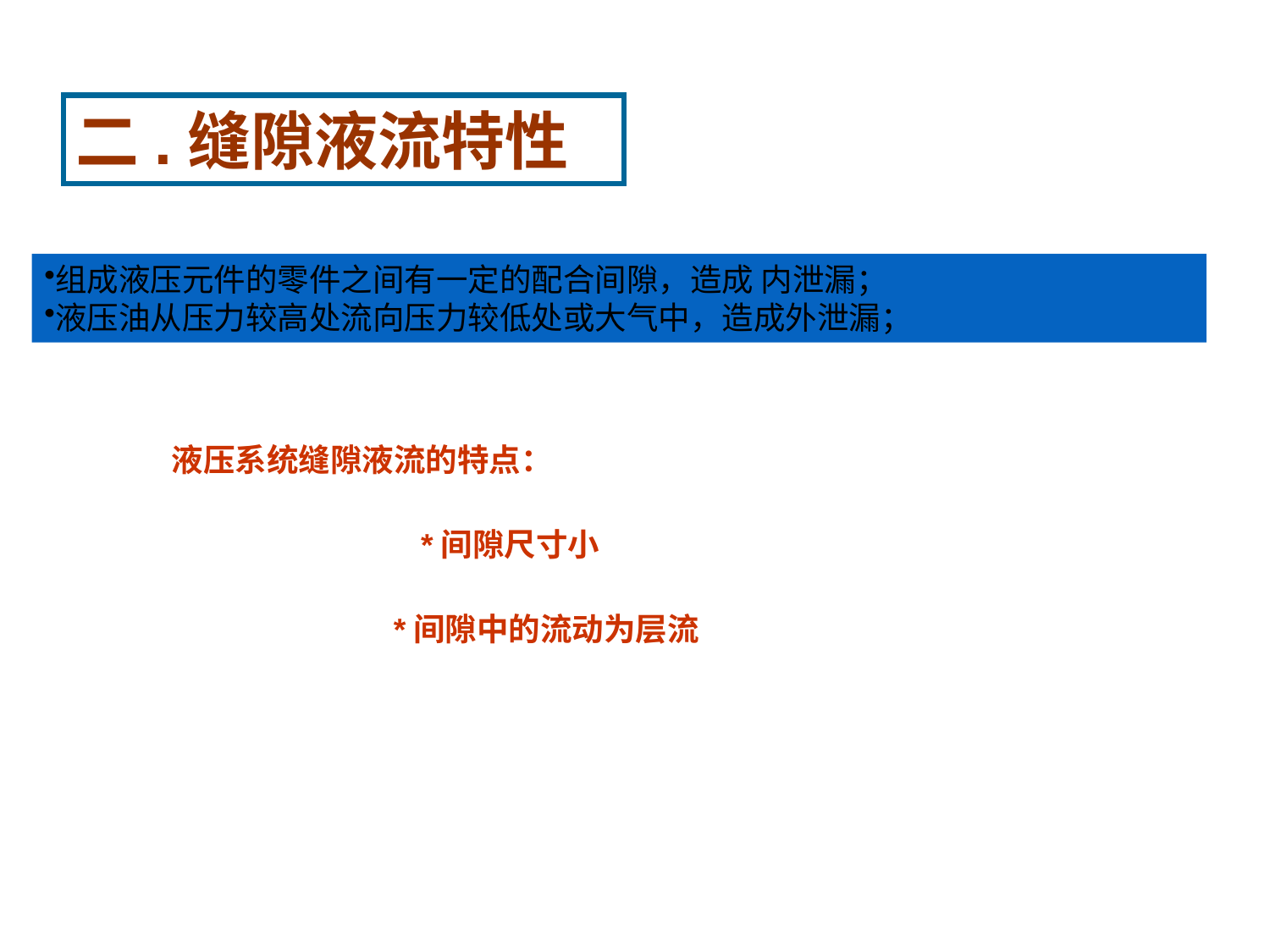

二.缝隙液流特性
组成液压元件的零件之间有一定的配合间隙，造成 内泄漏；
液压油从压力较高处流向压力较低处或大气中，造成外泄漏；
液压系统缝隙液流的特点：
*间隙尺寸小
*间隙中的流动为层流